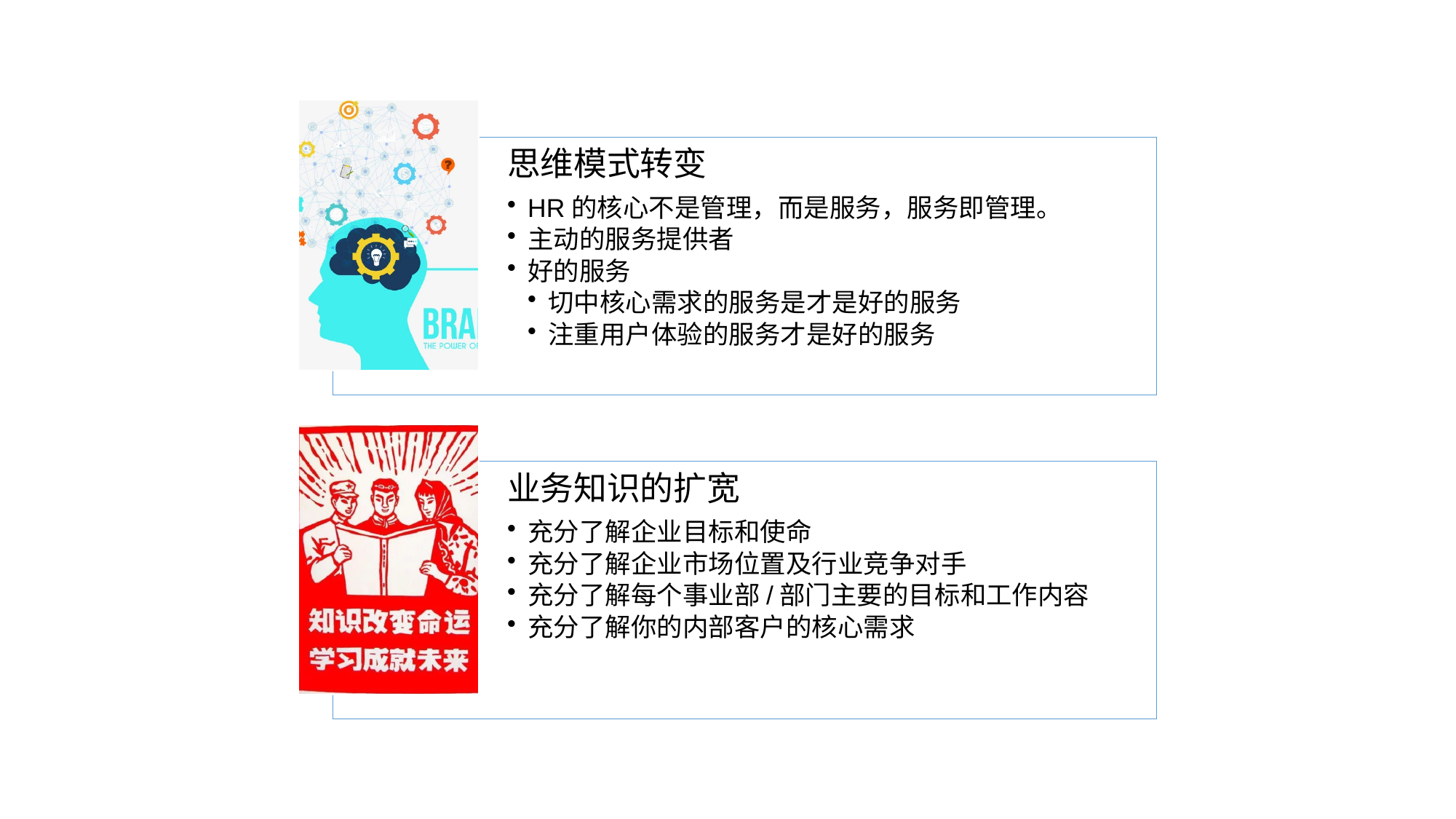

思维模式转变
HR的核心不是管理，而是服务，服务即管理。
主动的服务提供者
好的服务
切中核心需求的服务是才是好的服务
注重用户体验的服务才是好的服务
业务知识的扩宽
充分了解企业目标和使命
充分了解企业市场位置及行业竞争对手
充分了解每个事业部/部门主要的目标和工作内容
充分了解你的内部客户的核心需求